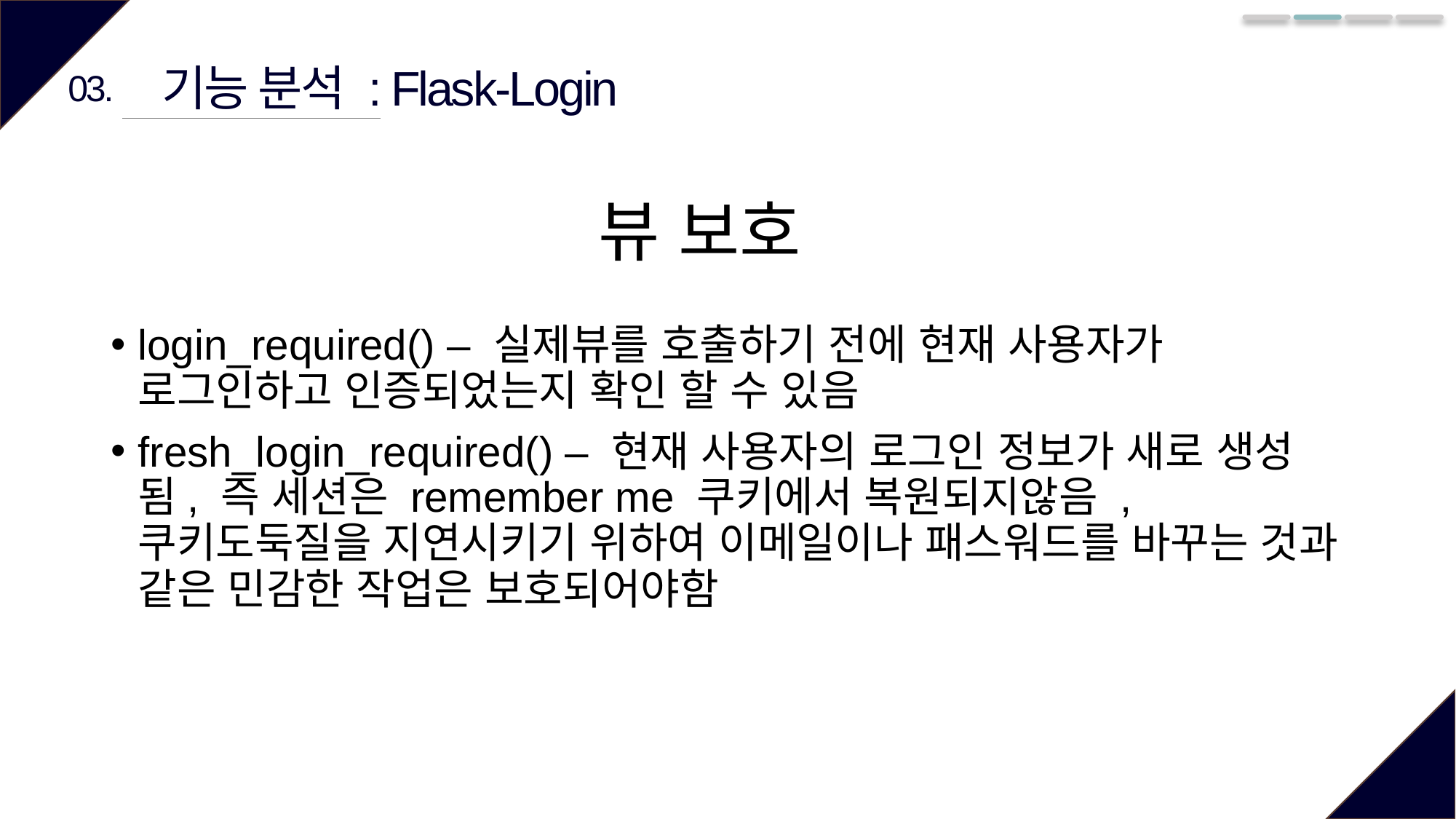

기능 분석 : Flask-Login
03.
뷰 보호
login_required() – 실제뷰를 호출하기 전에 현재 사용자가 로그인하고 인증되었는지 확인 할 수 있음
fresh_login_required() – 현재 사용자의 로그인 정보가 새로 생성됨, 즉 세션은 remember me 쿠키에서 복원되지않음 , 쿠키도둑질을 지연시키기 위하여 이메일이나 패스워드를 바꾸는 것과 같은 민감한 작업은 보호되어야함